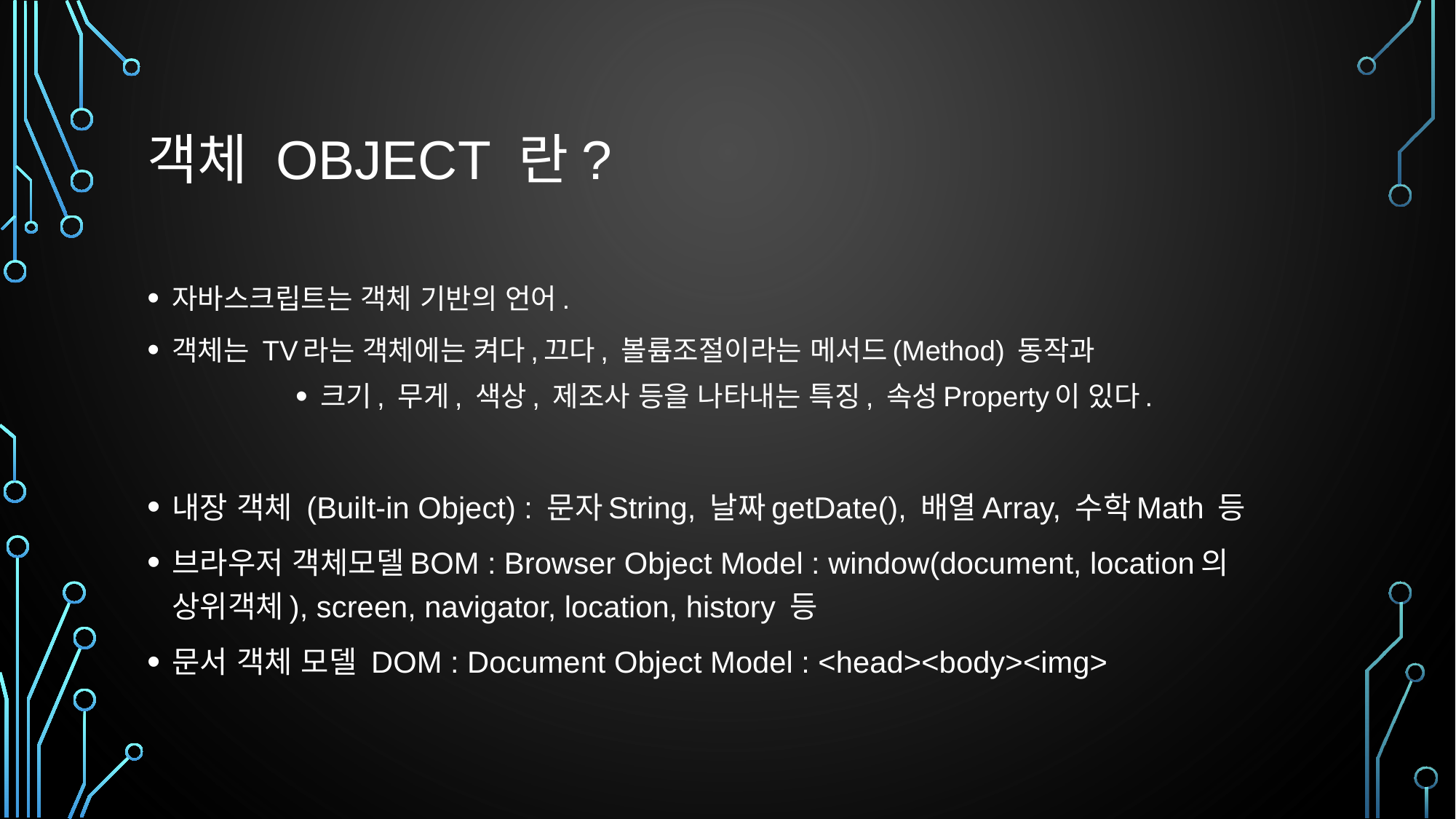

# 객체 Object 란?
자바스크립트는 객체 기반의 언어.
객체는 TV라는 객체에는 켜다,끄다, 볼륨조절이라는 메서드(Method) 동작과
크기, 무게, 색상, 제조사 등을 나타내는 특징, 속성Property이 있다.

내장 객체 (Built-in Object) : 문자String, 날짜getDate(), 배열Array, 수학Math 등
브라우저 객체모델BOM : Browser Object Model : window(document, location의 상위객체), screen, navigator, location, history 등
문서 객체 모델 DOM : Document Object Model : <head><body><img>